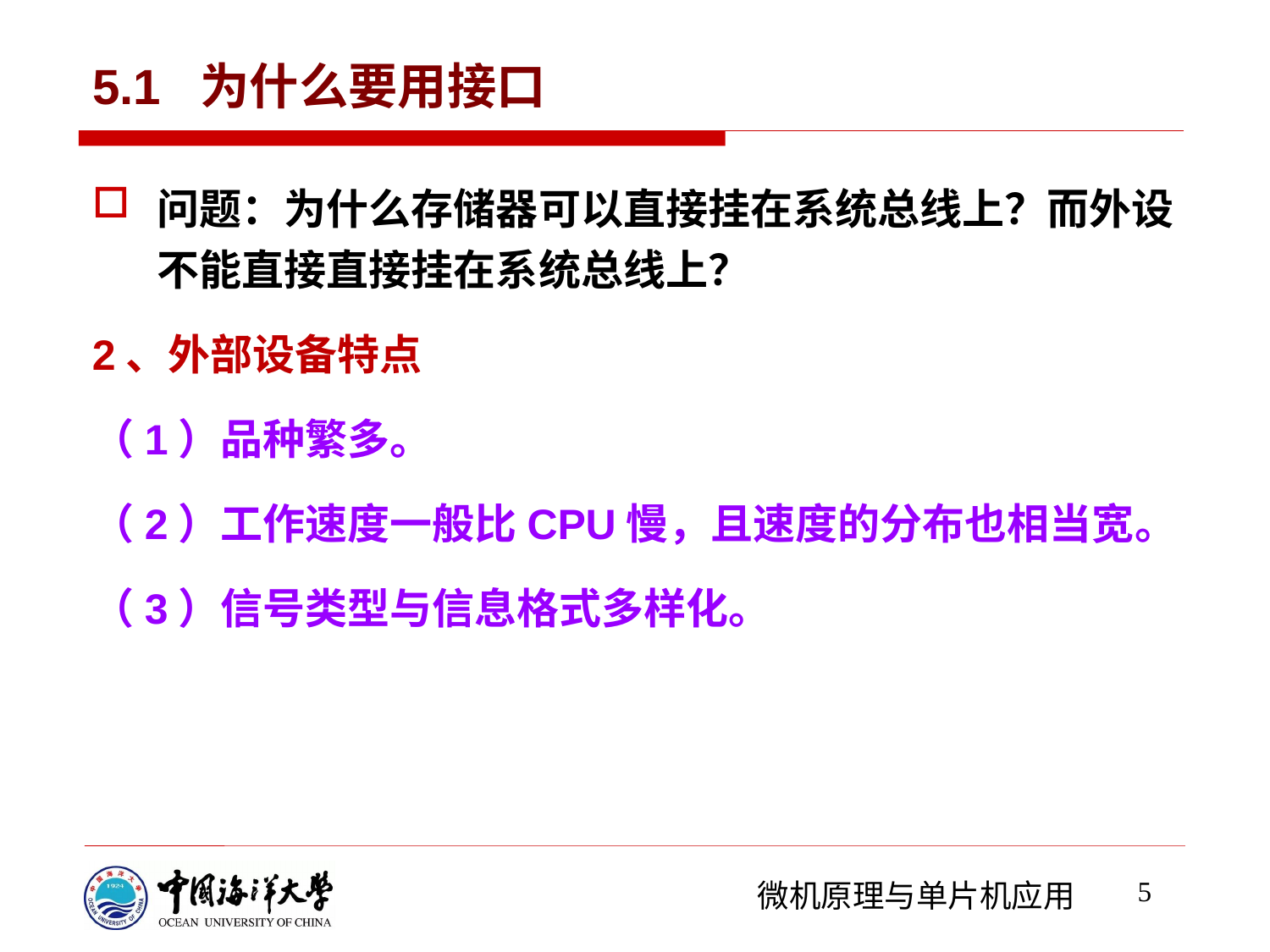

# 5.1  为什么要用接口
问题：为什么存储器可以直接挂在系统总线上？而外设不能直接直接挂在系统总线上？
2、外部设备特点
（1）品种繁多。
（2）工作速度一般比CPU慢，且速度的分布也相当宽。
（3）信号类型与信息格式多样化。

5